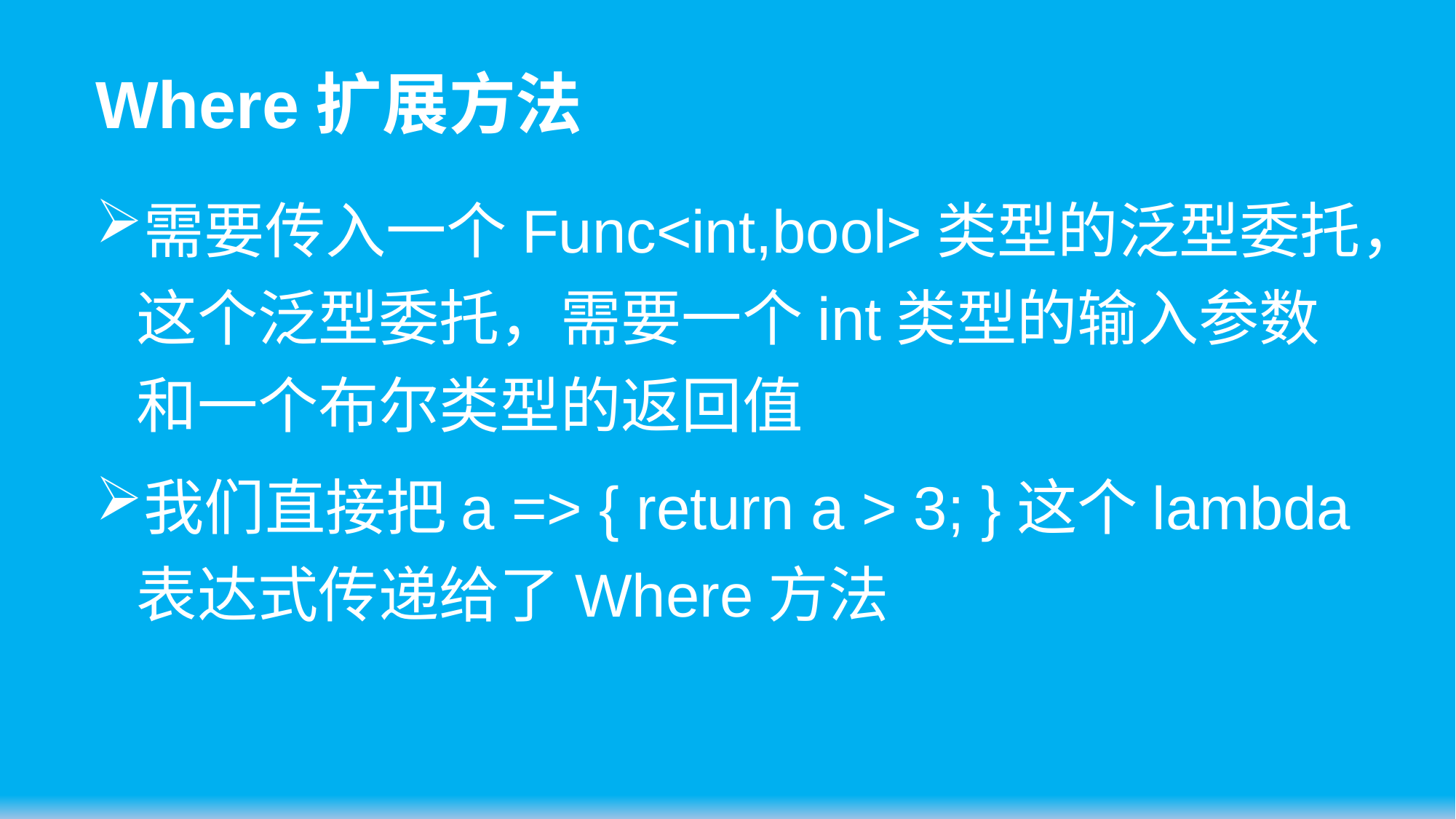

# Where扩展方法
需要传入一个Func<int,bool>类型的泛型委托，这个泛型委托，需要一个int类型的输入参数和一个布尔类型的返回值
我们直接把a => { return a > 3; }这个lambda表达式传递给了Where方法